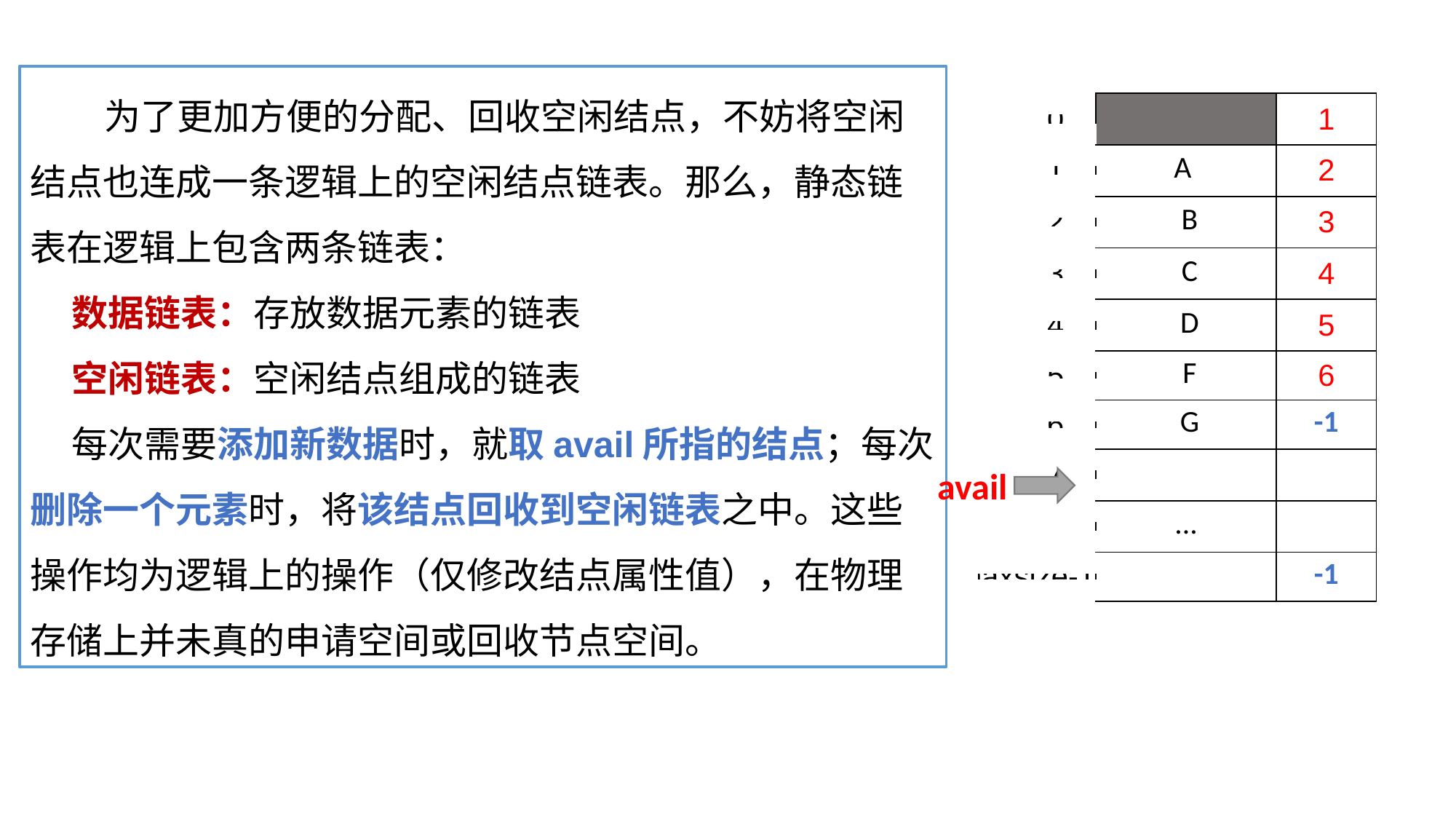

为了更加方便的分配、回收空闲结点，不妨将空闲结点也连成一条逻辑上的空闲结点链表。那么，静态链表在逻辑上包含两条链表：
    数据链表：存放数据元素的链表
    空闲链表：空闲结点组成的链表
    每次需要添加新数据时，就取avail所指的结点；每次删除一个元素时，将该结点回收到空闲链表之中。这些操作均为逻辑上的操作（仅修改结点属性值），在物理存储上并未真的申请空间或回收节点空间。
| 0 |  | 1 |
| --- | --- | --- |
| 1 | A | 2 |
| 2 | B | 3 |
| 3 | C | 4 |
| 4 | D | 5 |
| 5 | F | 6 |
| 6 | G | -1 |
| 7 |  |  |
|  | ... |  |
| maxsize-1 |  | -1 |

avail